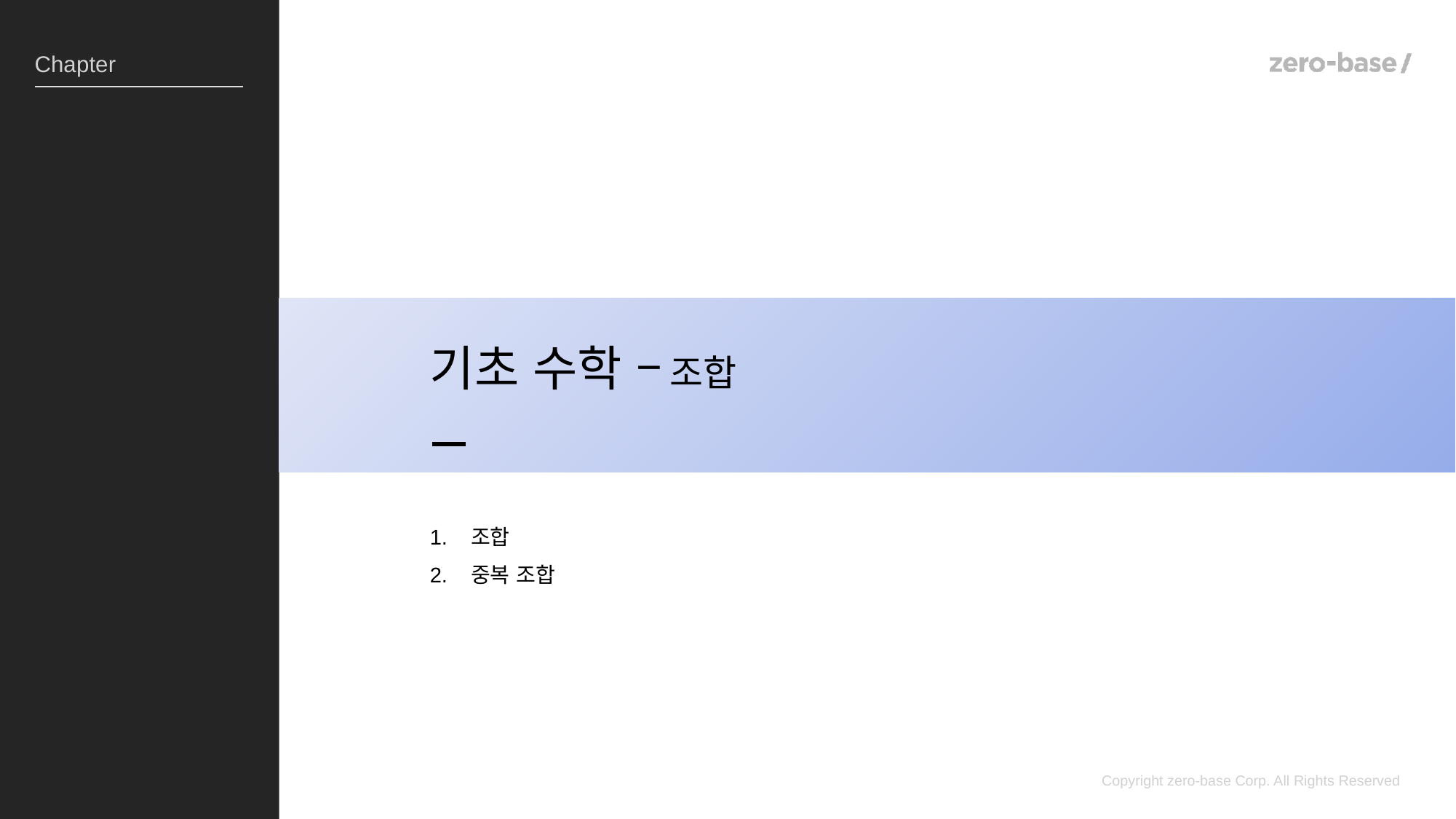

기초 수학 – 조합
조합
중복 조합